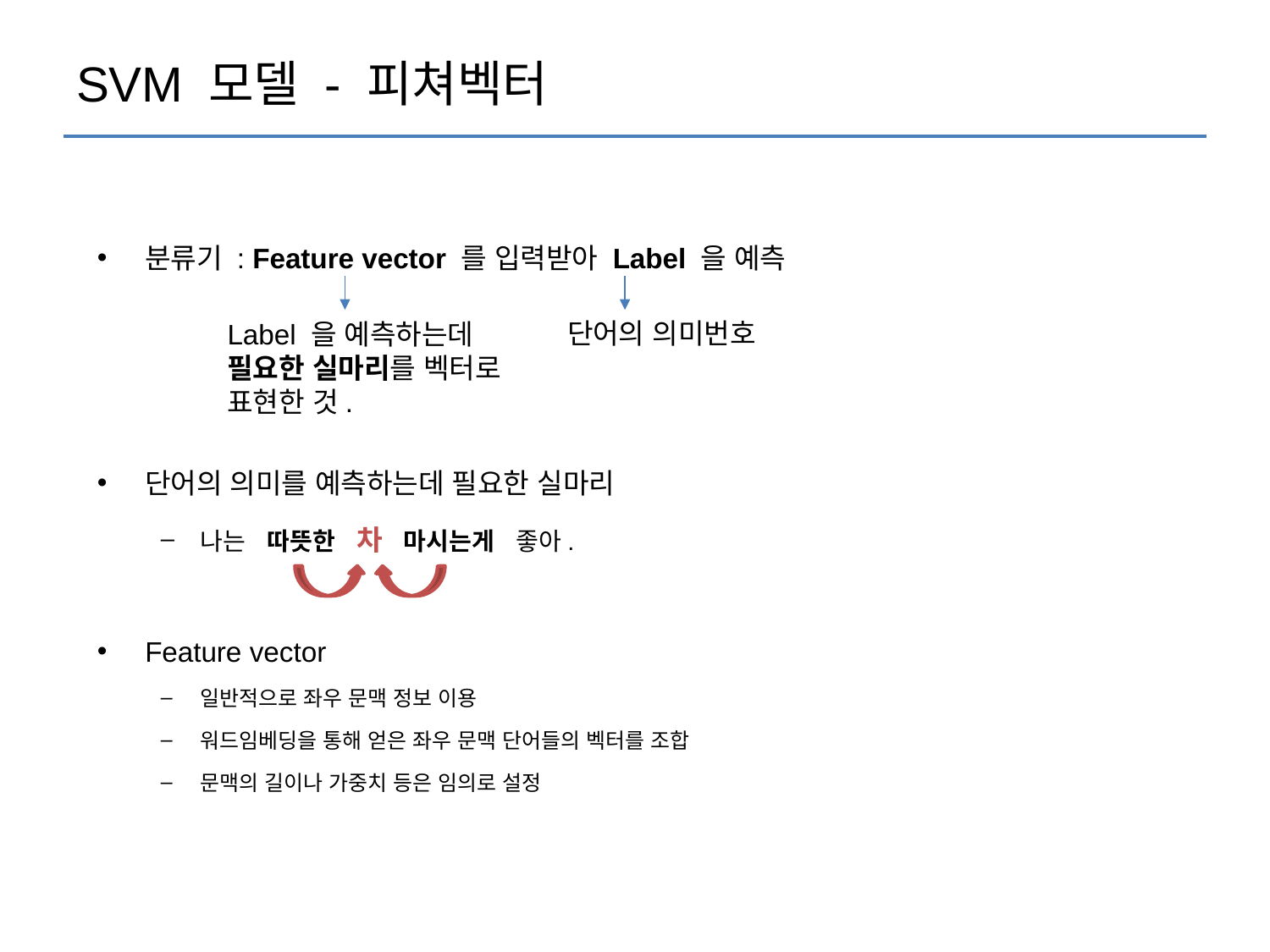

# SVM 모델 - 피쳐벡터
분류기 : Feature vector 를 입력받아 Label 을 예측

단어의 의미를 예측하는데 필요한 실마리
나는   따뜻한   차   마시는게   좋아.

Feature vector
일반적으로 좌우 문맥 정보 이용
워드임베딩을 통해 얻은 좌우 문맥 단어들의 벡터를 조합
문맥의 길이나 가중치 등은 임의로 설정
단어의 의미번호
Label 을 예측하는데 필요한 실마리를 벡터로 표현한 것.